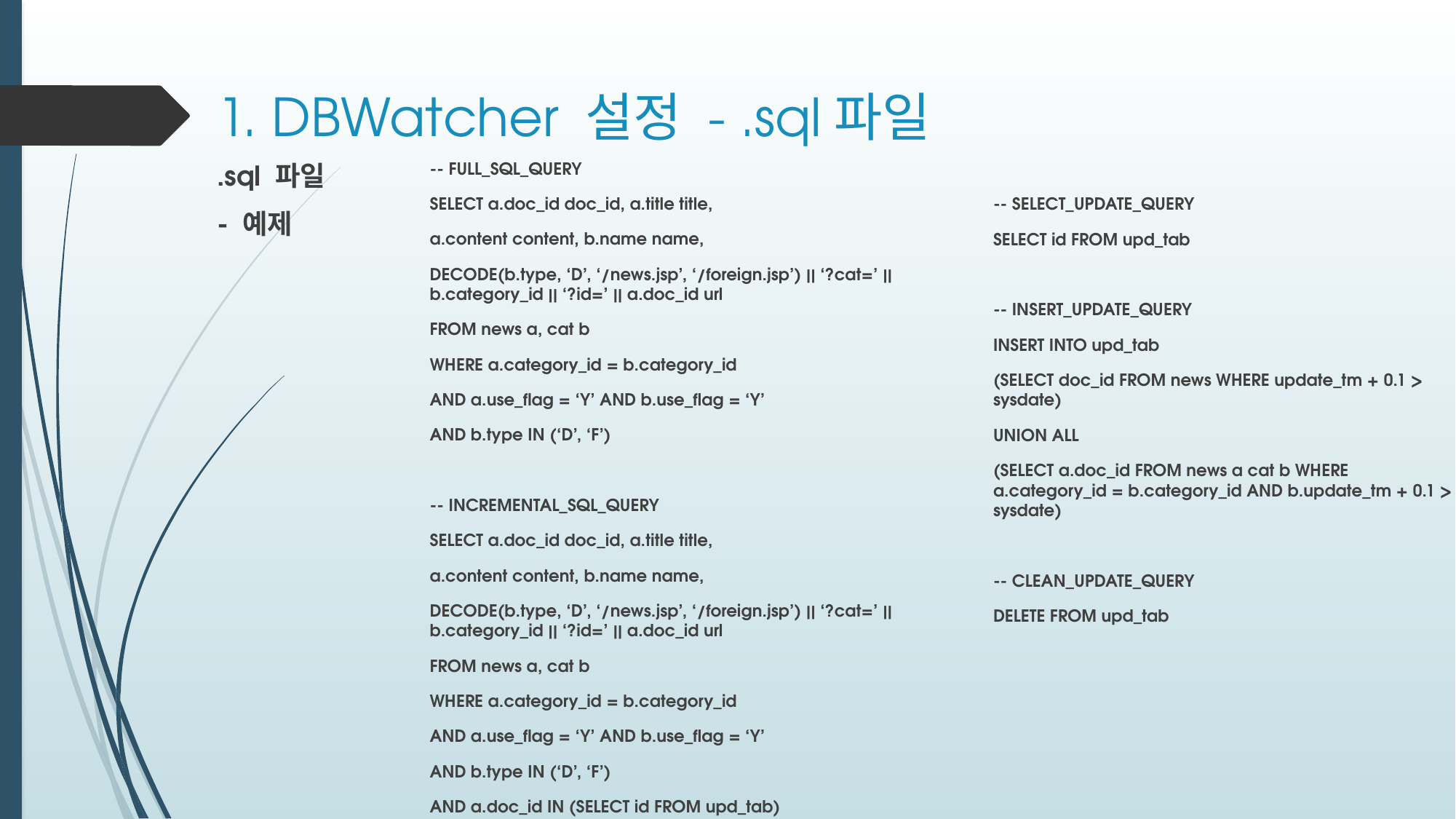

# 1. DBWatcher 설정 - .sql파일
-- FULL_SQL_QUERY
SELECT a.doc_id doc_id, a.title title,
a.content content, b.name name,
DECODE(b.type, ‘D’, ‘/news.jsp’, ‘/foreign.jsp’) || ‘?cat=’ || b.category_id || ‘?id=’ || a.doc_id url
FROM news a, cat b
WHERE a.category_id = b.category_id
AND a.use_flag = ‘Y’ AND b.use_flag = ‘Y’
AND b.type IN (‘D’, ‘F’)

-- INCREMENTAL_SQL_QUERY
SELECT a.doc_id doc_id, a.title title,
a.content content, b.name name,
DECODE(b.type, ‘D’, ‘/news.jsp’, ‘/foreign.jsp’) || ‘?cat=’ || b.category_id || ‘?id=’ || a.doc_id url
FROM news a, cat b
WHERE a.category_id = b.category_id
AND a.use_flag = ‘Y’ AND b.use_flag = ‘Y’
AND b.type IN (‘D’, ‘F’)
AND a.doc_id IN (SELECT id FROM upd_tab)

-- SELECT_UPDATE_QUERY
SELECT id FROM upd_tab

-- INSERT_UPDATE_QUERY
INSERT INTO upd_tab
(SELECT doc_id FROM news WHERE update_tm + 0.1 > sysdate)
UNION ALL
(SELECT a.doc_id FROM news a cat b WHERE a.category_id = b.category_id AND b.update_tm + 0.1 > sysdate)

-- CLEAN_UPDATE_QUERY
DELETE FROM upd_tab

.sql 파일
- 예제